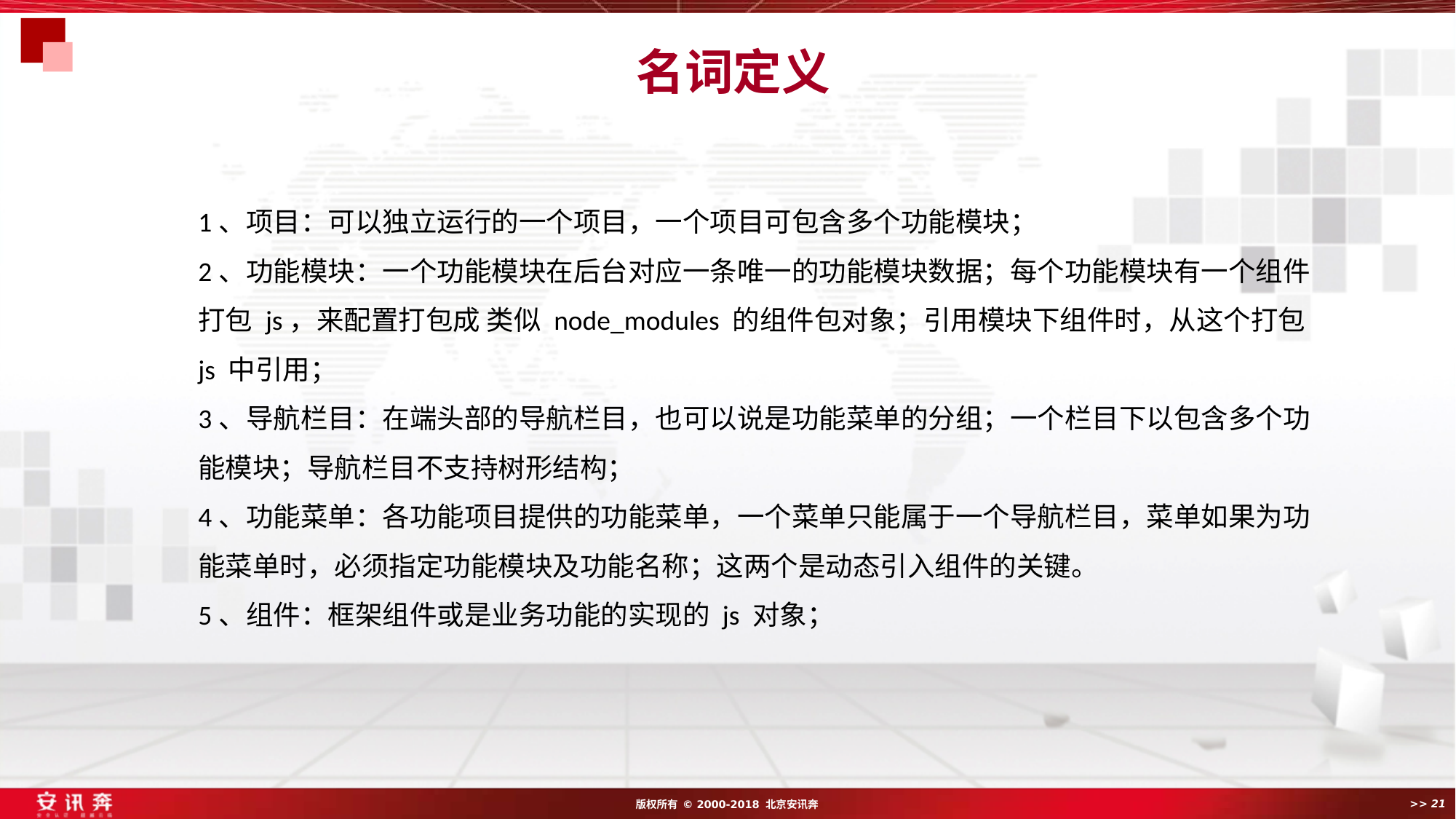

# 名词定义
1、项目：可以独立运行的一个项目，一个项目可包含多个功能模块；
2、功能模块：一个功能模块在后台对应一条唯一的功能模块数据；每个功能模块有一个组件打包 js，来配置打包成 类似 node_modules 的组件包对象；引用模块下组件时，从这个打包 js 中引用；
3、导航栏目：在端头部的导航栏目，也可以说是功能菜单的分组；一个栏目下以包含多个功能模块；导航栏目不支持树形结构；
4、功能菜单：各功能项目提供的功能菜单，一个菜单只能属于一个导航栏目，菜单如果为功能菜单时，必须指定功能模块及功能名称；这两个是动态引入组件的关键。
5、组件：框架组件或是业务功能的实现的 js 对象；